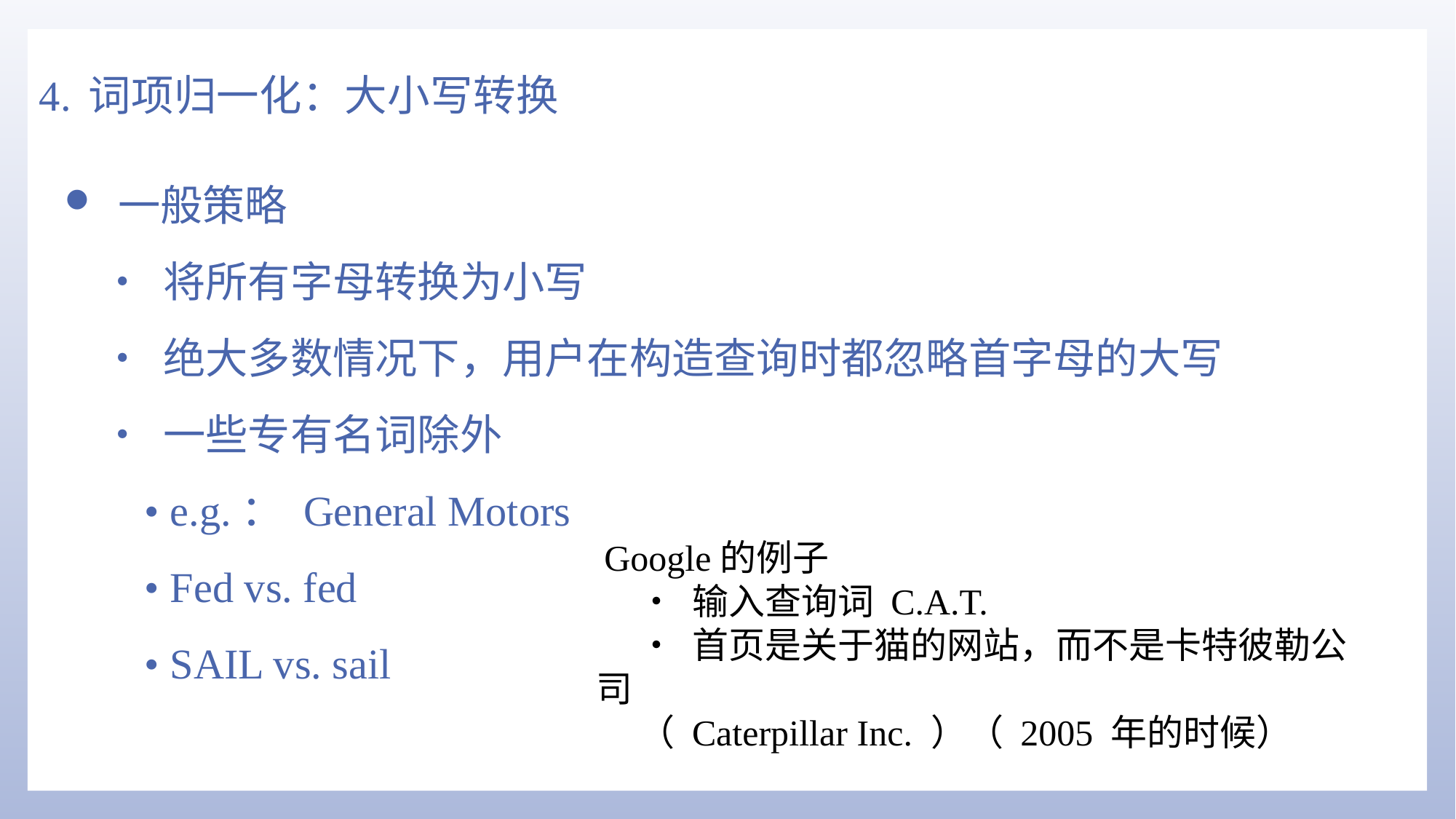

# 4. 词项归一化：大小写转换
 一般策略
• 将所有字母转换为小写
• 绝大多数情况下，用户在构造查询时都忽略首字母的大写
• 一些专有名词除外
• e.g.： General Motors
• Fed vs. fed
• SAIL vs. sail
 Google的例子
• 输入查询词 C.A.T.
• 首页是关于猫的网站，而不是卡特彼勒公司
（ Caterpillar Inc. ）（ 2005 年的时候）